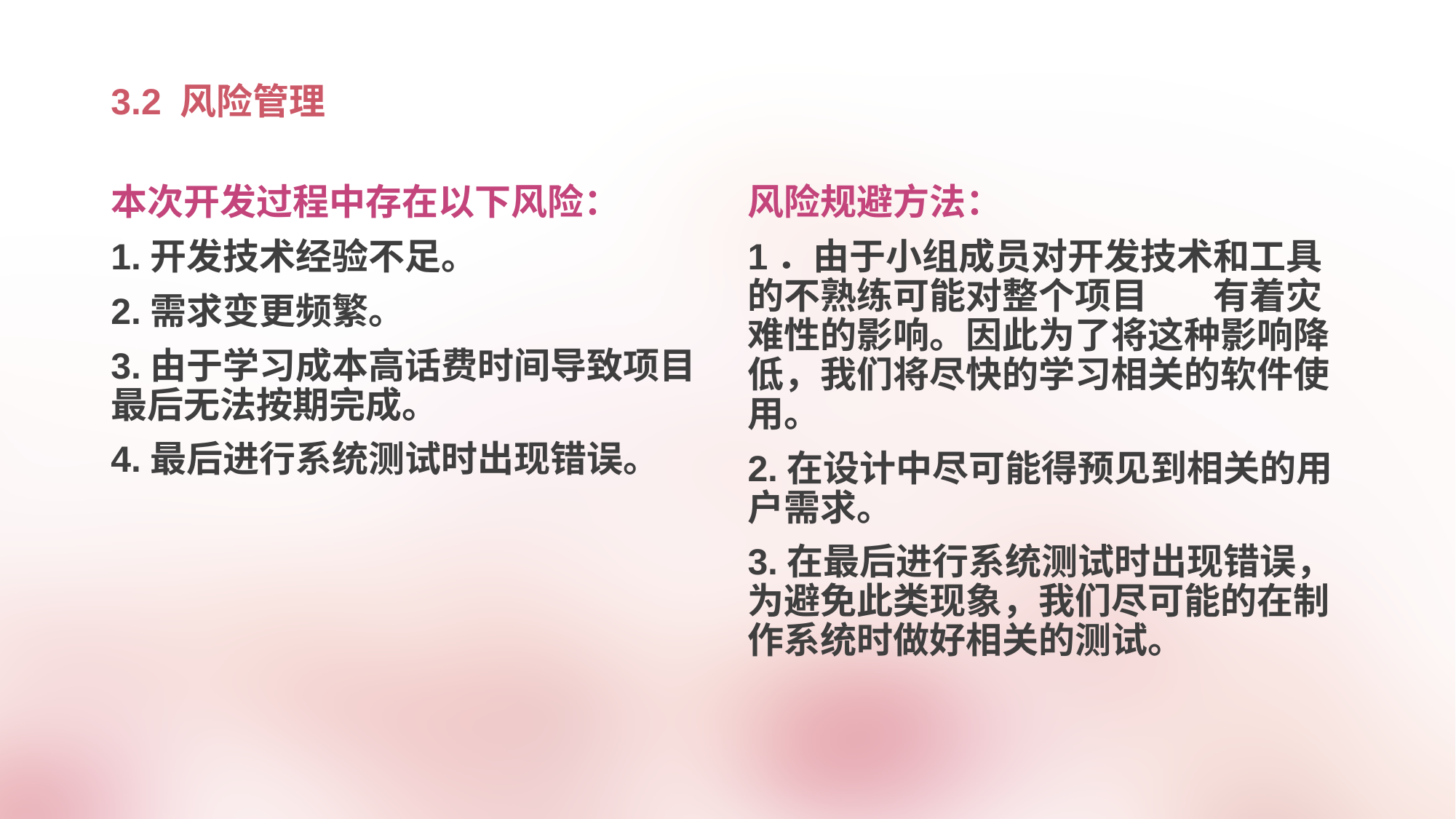

# 3.2 风险管理
本次开发过程中存在以下风险：
1.开发技术经验不足。
2.需求变更频繁。
3.由于学习成本高话费时间导致项目最后无法按期完成。
4.最后进行系统测试时出现错误。
风险规避方法：
1．由于小组成员对开发技术和工具的不熟练可能对整个项目        有着灾难性的影响。因此为了将这种影响降低，我们将尽快的学习相关的软件使用。
2.在设计中尽可能得预见到相关的用户需求。
3.在最后进行系统测试时出现错误，为避免此类现象，我们尽可能的在制作系统时做好相关的测试。